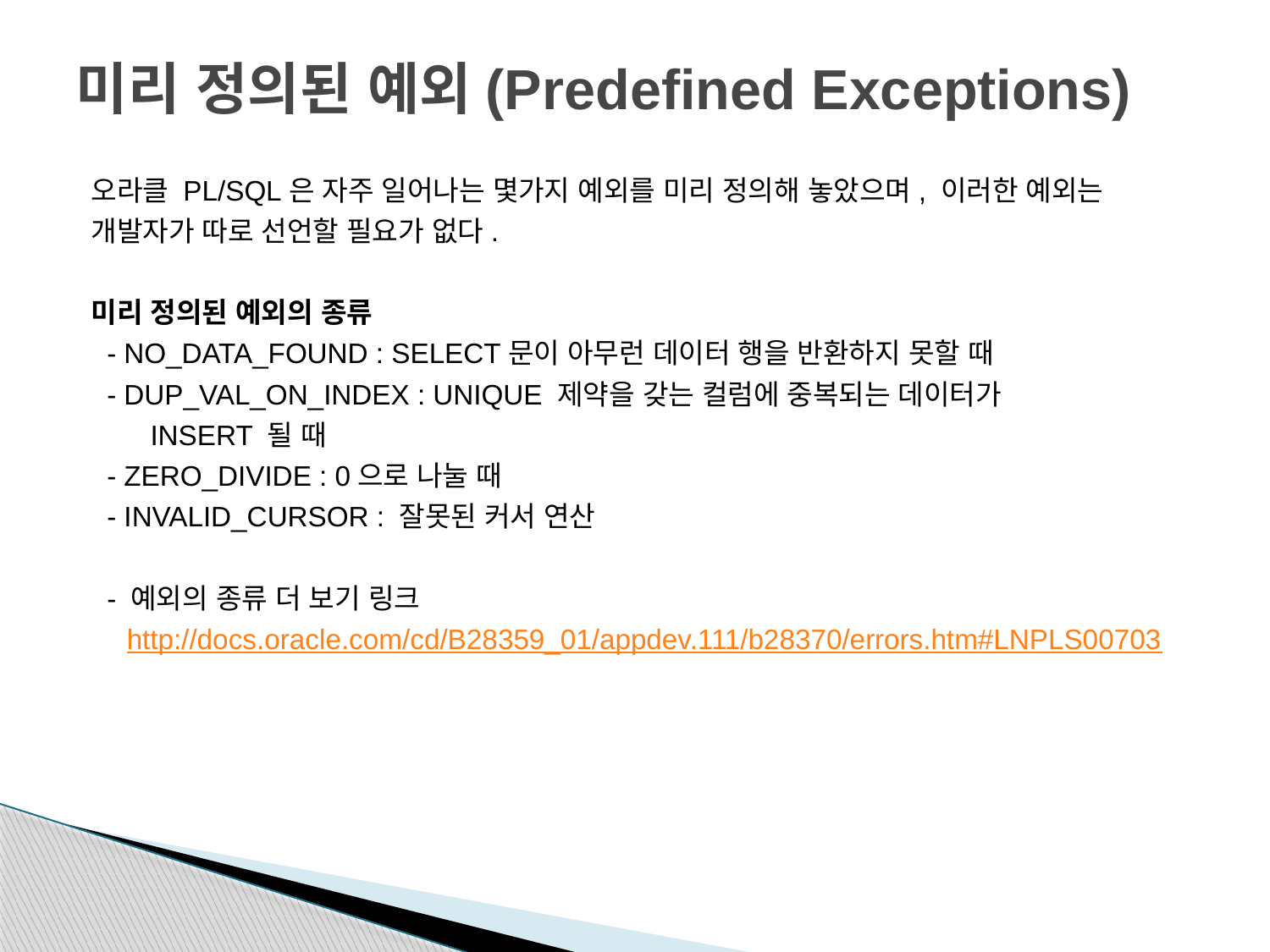

# 미리 정의된 예외(Predefined Exceptions)
오라클 PL/SQL은 자주 일어나는 몇가지 예외를 미리 정의해 놓았으며, 이러한 예외는
개발자가 따로 선언할 필요가 없다.

미리 정의된 예외의 종류
  - NO_DATA_FOUND : SELECT문이 아무런 데이터 행을 반환하지 못할 때
  - DUP_VAL_ON_INDEX : UNIQUE 제약을 갖는 컬럼에 중복되는 데이터가
	   INSERT 될 때
  - ZERO_DIVIDE : 0으로 나눌 때
  - INVALID_CURSOR : 잘못된 커서 연산

  - 예외의 종류 더 보기 링크
	http://docs.oracle.com/cd/B28359_01/appdev.111/b28370/errors.htm#LNPLS00703